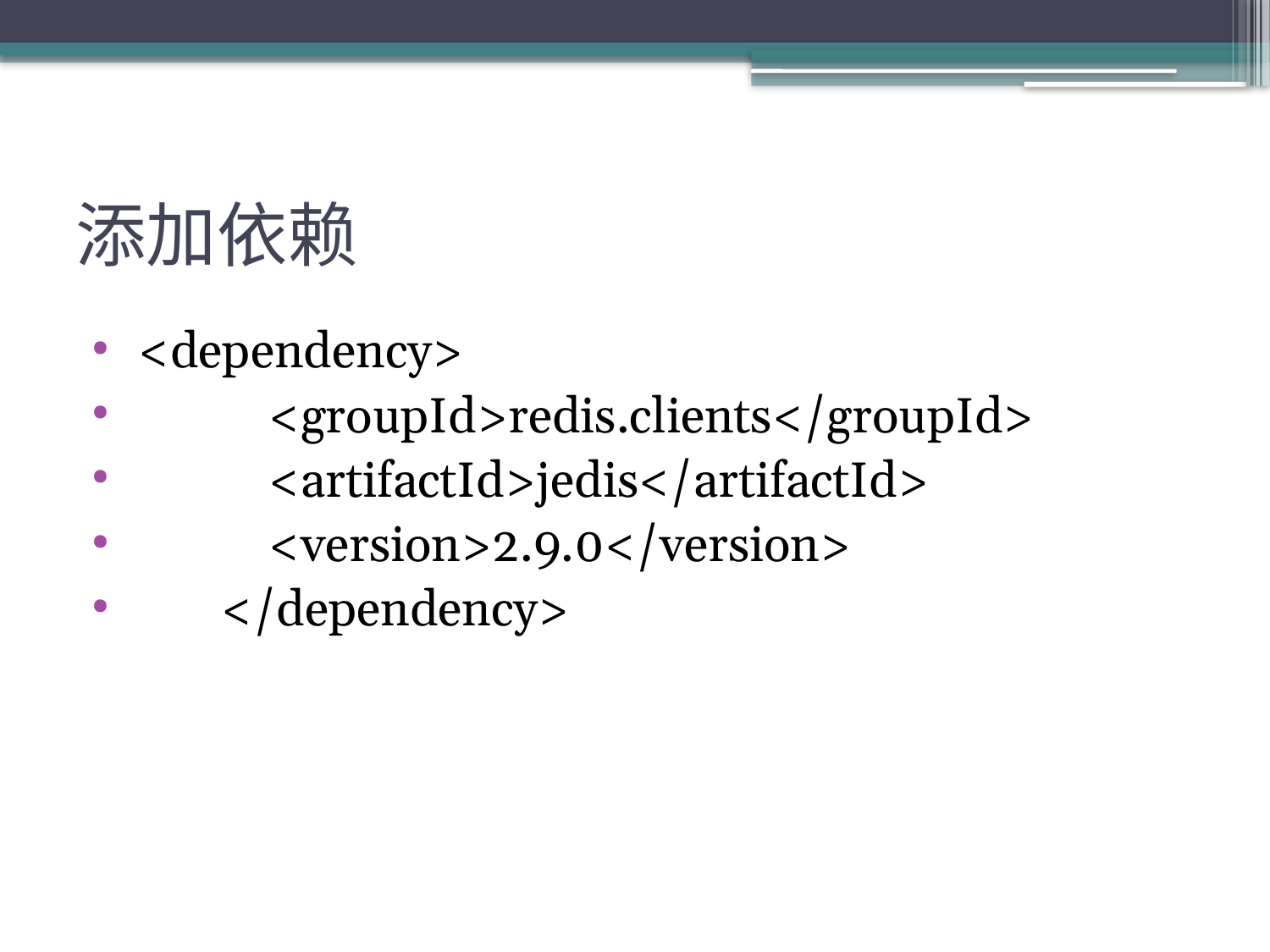

# 添加依赖
 <dependency>
            <groupId>redis.clients</groupId>
            <artifactId>jedis</artifactId>
            <version>2.9.0</version>
        </dependency>